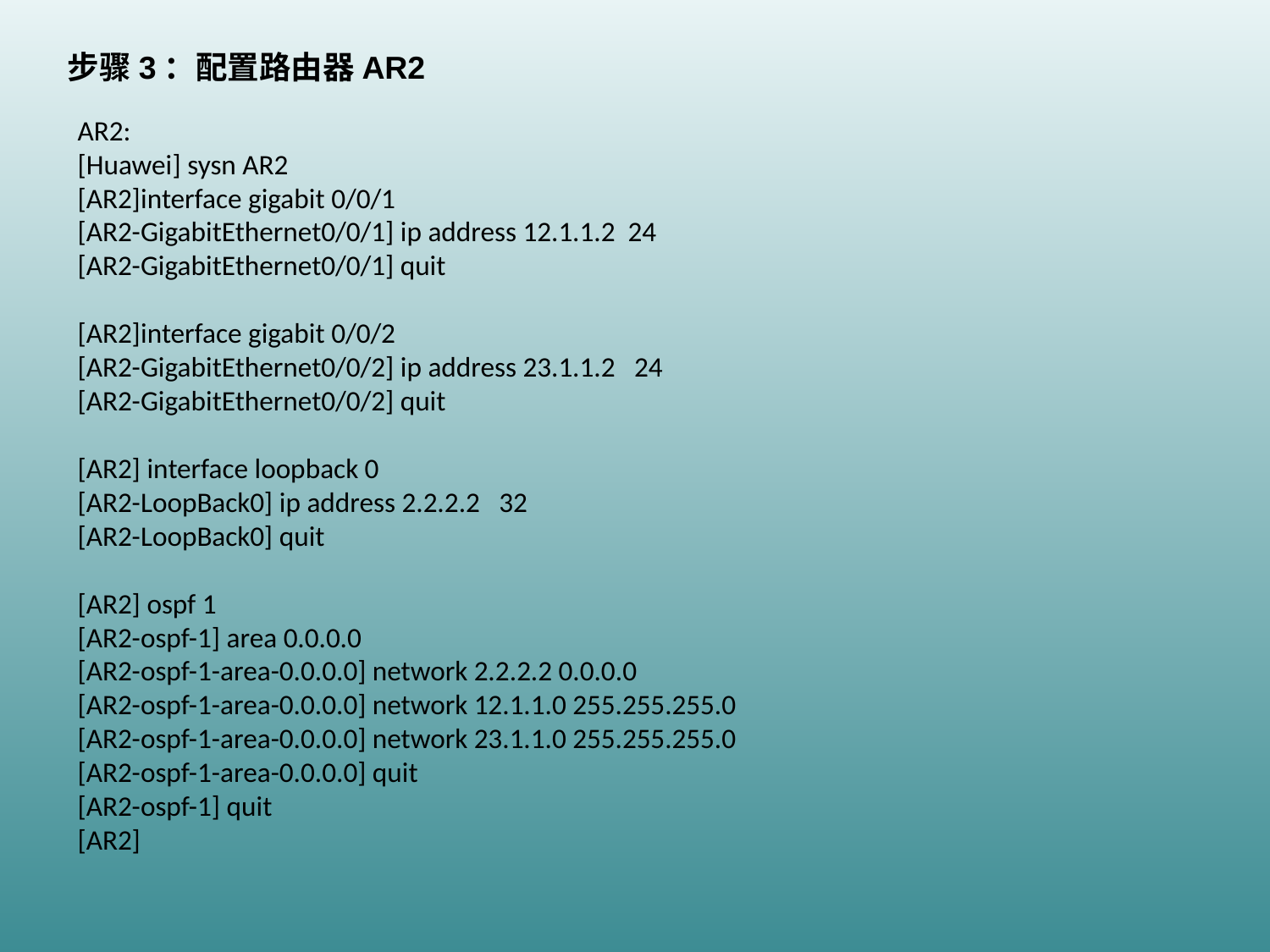

# 步骤3：配置路由器AR2
AR2:
[Huawei] sysn AR2
[AR2]interface gigabit 0/0/1
[AR2-GigabitEthernet0/0/1] ip address 12.1.1.2  24
[AR2-GigabitEthernet0/0/1] quit

[AR2]interface gigabit 0/0/2
[AR2-GigabitEthernet0/0/2] ip address 23.1.1.2   24
[AR2-GigabitEthernet0/0/2] quit

[AR2] interface loopback 0
[AR2-LoopBack0] ip address 2.2.2.2   32
[AR2-LoopBack0] quit

[AR2] ospf 1
[AR2-ospf-1] area 0.0.0.0
[AR2-ospf-1-area-0.0.0.0] network 2.2.2.2 0.0.0.0
[AR2-ospf-1-area-0.0.0.0] network 12.1.1.0 255.255.255.0
[AR2-ospf-1-area-0.0.0.0] network 23.1.1.0 255.255.255.0
[AR2-ospf-1-area-0.0.0.0] quit
[AR2-ospf-1] quit
[AR2]